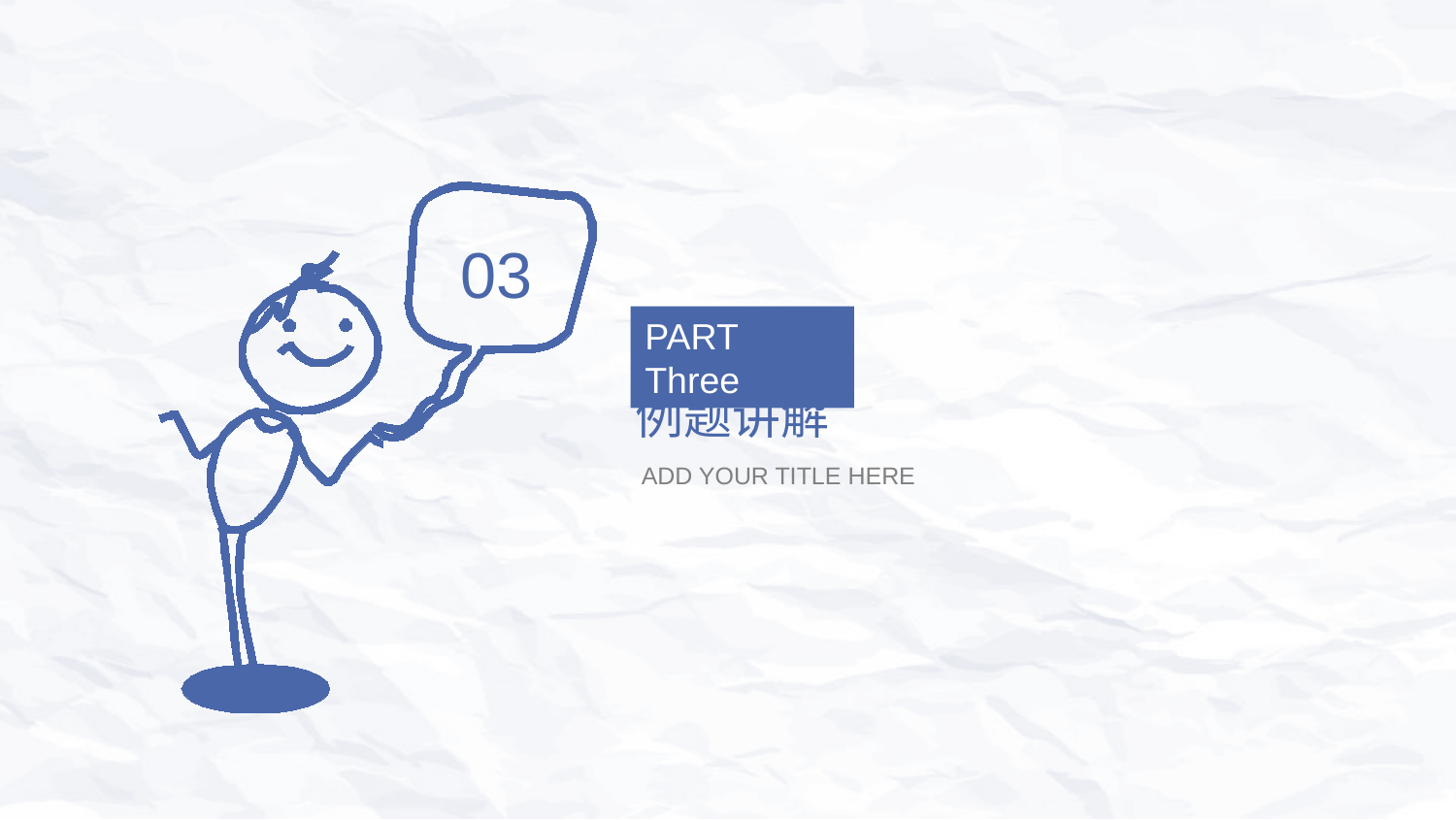

03
PART  Three
例题讲解
ADD YOUR TITLE HERE